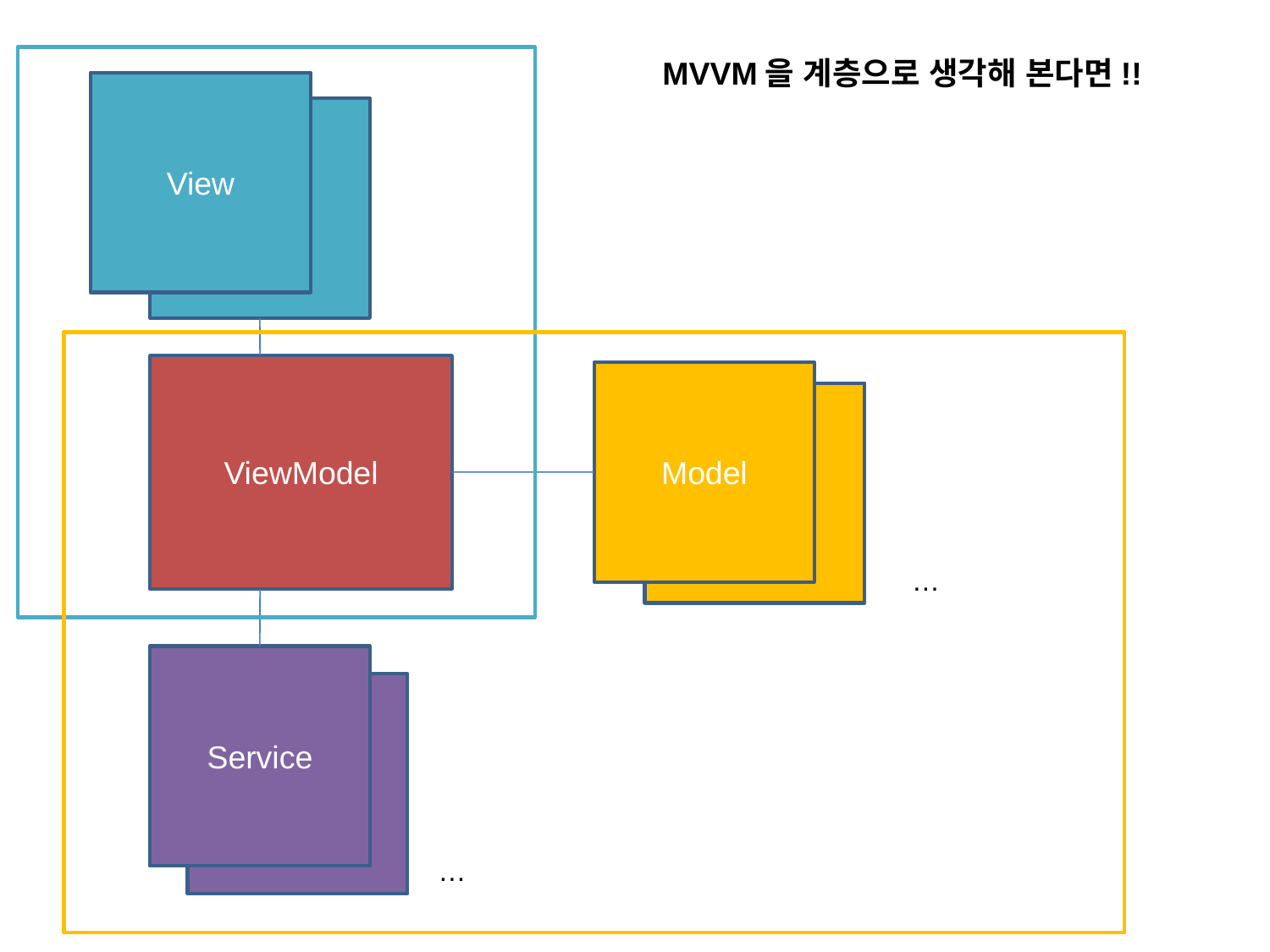

MVVM을 계층으로 생각해 본다면!!

View
View

ViewModel
Model
Model
…
Service
Service
…